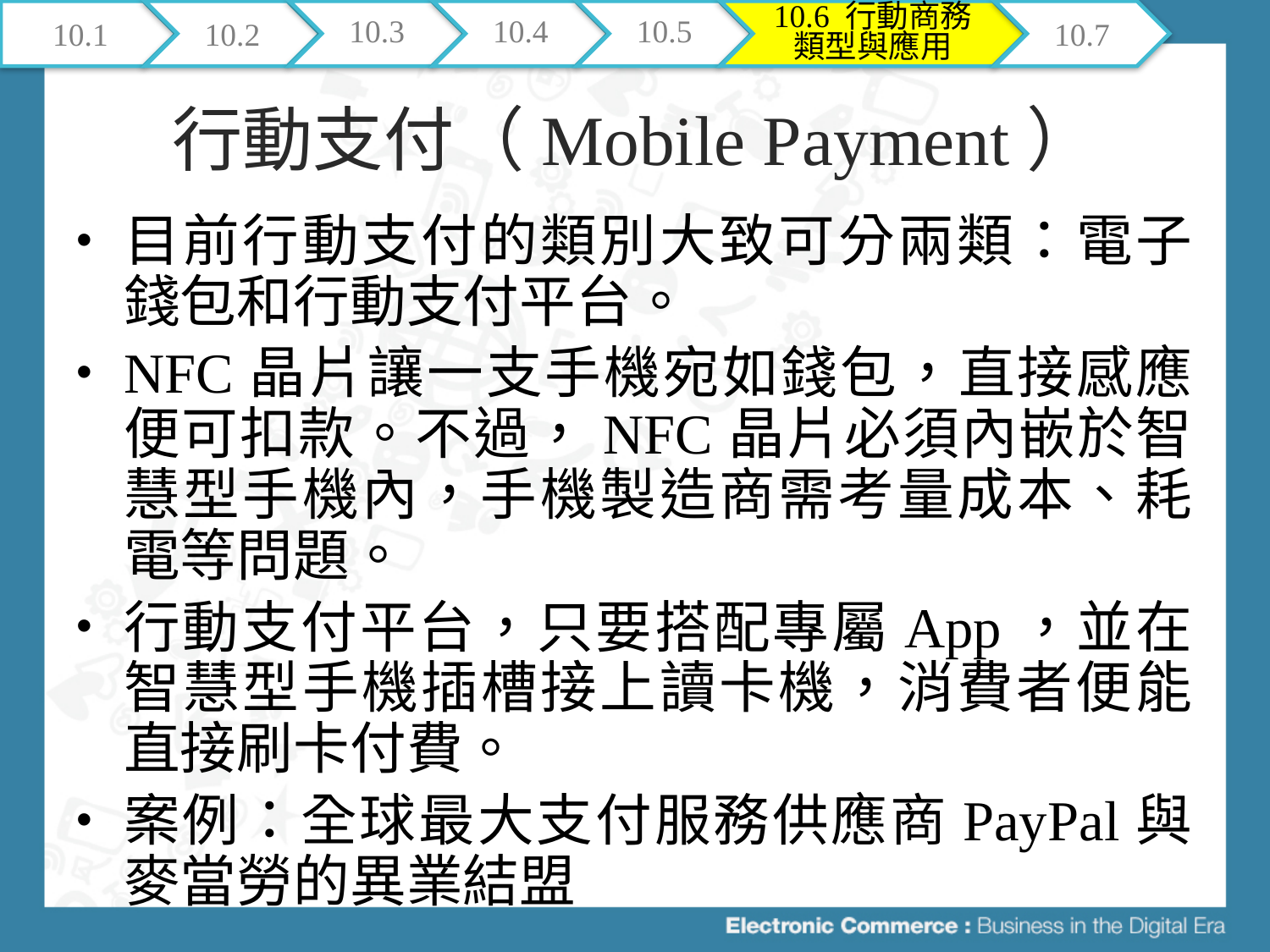

10.1
10.2
10.3
10.4
10.5
10.6 行動商務類型與應用
10.7
# 行動支付（Mobile Payment）
目前行動支付的類別大致可分兩類：電子錢包和行動支付平台。
NFC晶片讓一支手機宛如錢包，直接感應便可扣款。不過，NFC晶片必須內嵌於智慧型手機內，手機製造商需考量成本、耗電等問題。
行動支付平台，只要搭配專屬App，並在智慧型手機插槽接上讀卡機，消費者便能直接刷卡付費。
案例：全球最大支付服務供應商PayPal與麥當勞的異業結盟